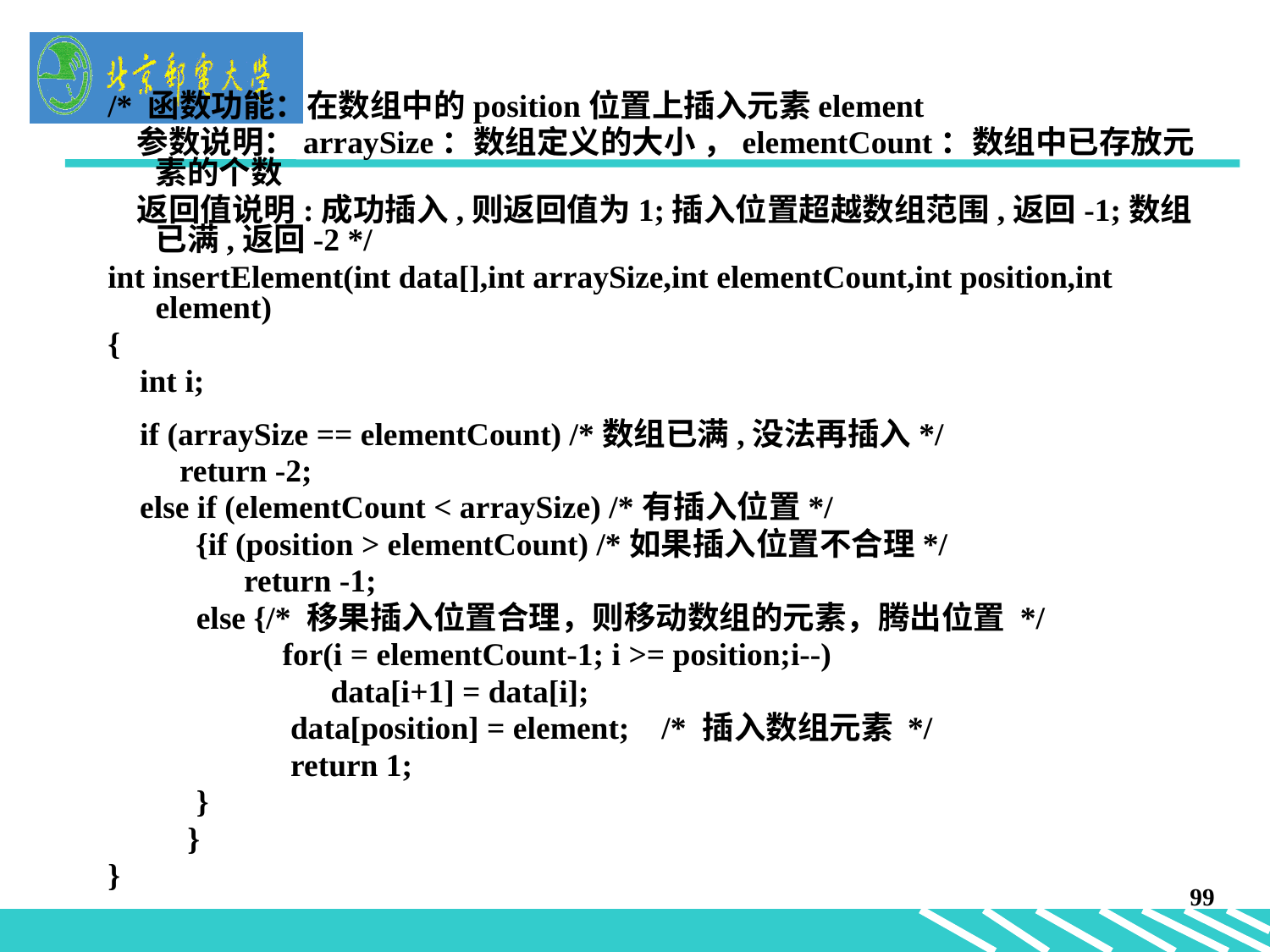

/* 函数功能：在数组中的position位置上插入元素element
   参数说明：arraySize：数组定义的大小 ，elementCount：数组中已存放元素的个数
   返回值说明:成功插入,则返回值为1;插入位置超越数组范围,返回-1;数组已满,返回-2 */
int insertElement(int data[],int arraySize,int elementCount,int position,int element)
{
    int i;

    if (arraySize == elementCount) /*数组已满,没法再插入*/
    	   return -2;
    else if (elementCount < arraySize) /*有插入位置*/
   	     {if (position > elementCount) /*如果插入位置不合理*/
   	           return -1;
           else {/* 移果插入位置合理，则移动数组的元素，腾出位置 */
		for(i = elementCount-1; i >= position;i--)
		      data[i+1] = data[i];
		 data[position] = element;    /* 插入数组元素 */
		 return 1;
           }
	    }
}
99